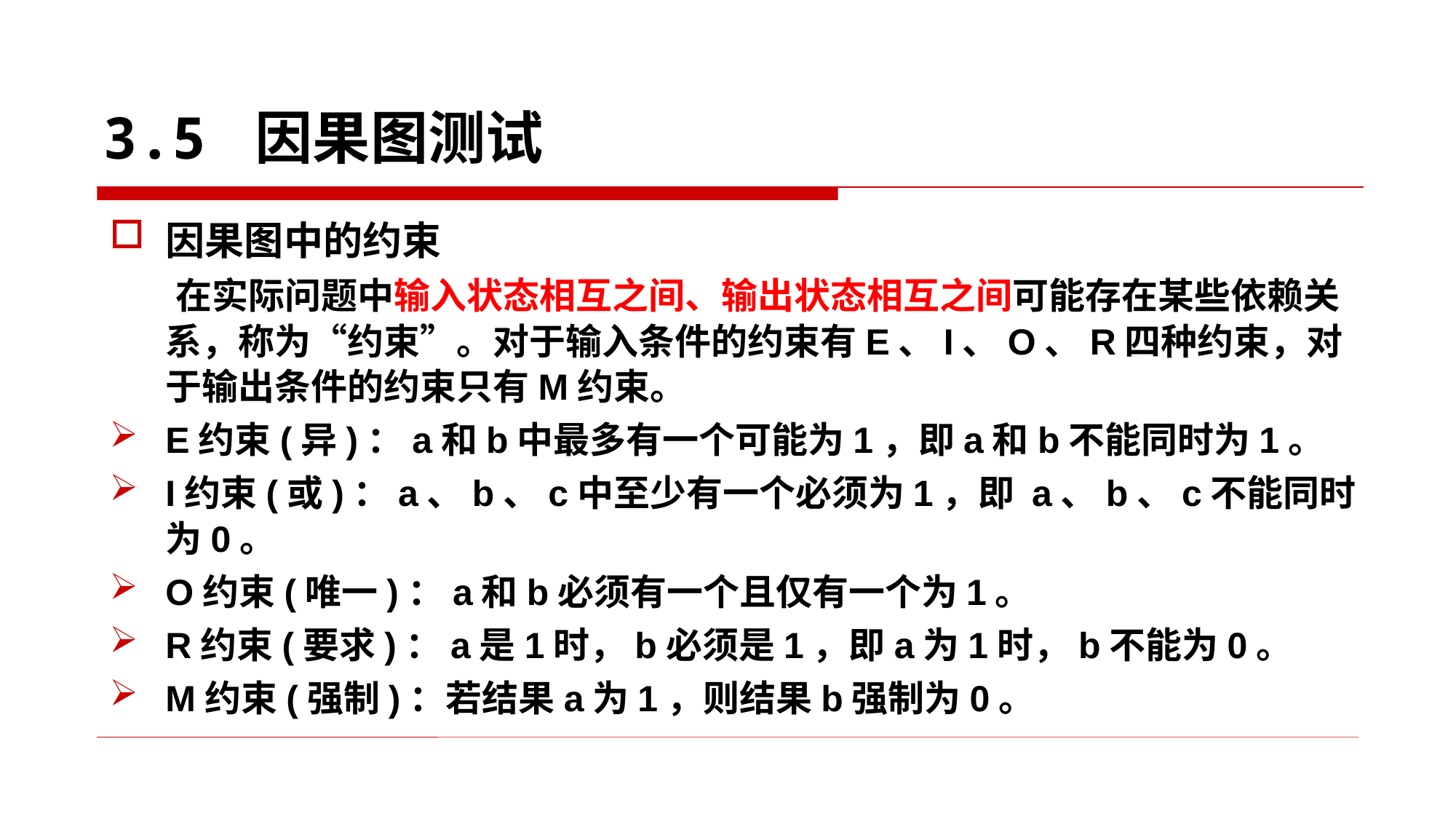

3.5 因果图测试
因果图中的约束
       在实际问题中输入状态相互之间、输出状态相互之间可能存在某些依赖关系，称为“约束”。对于输入条件的约束有E、I、O、R四种约束，对于输出条件的约束只有M约束。
E约束(异)：a和b中最多有一个可能为1，即a和b不能同时为1。
I约束(或)：a、b、c中至少有一个必须为1，即 a、b、c不能同时为0。
O约束(唯一)：a和b必须有一个且仅有一个为1。
R约束(要求)：a是1时，b必须是1，即a为1时，b不能为0。
M约束(强制)：若结果a为1，则结果b强制为0。